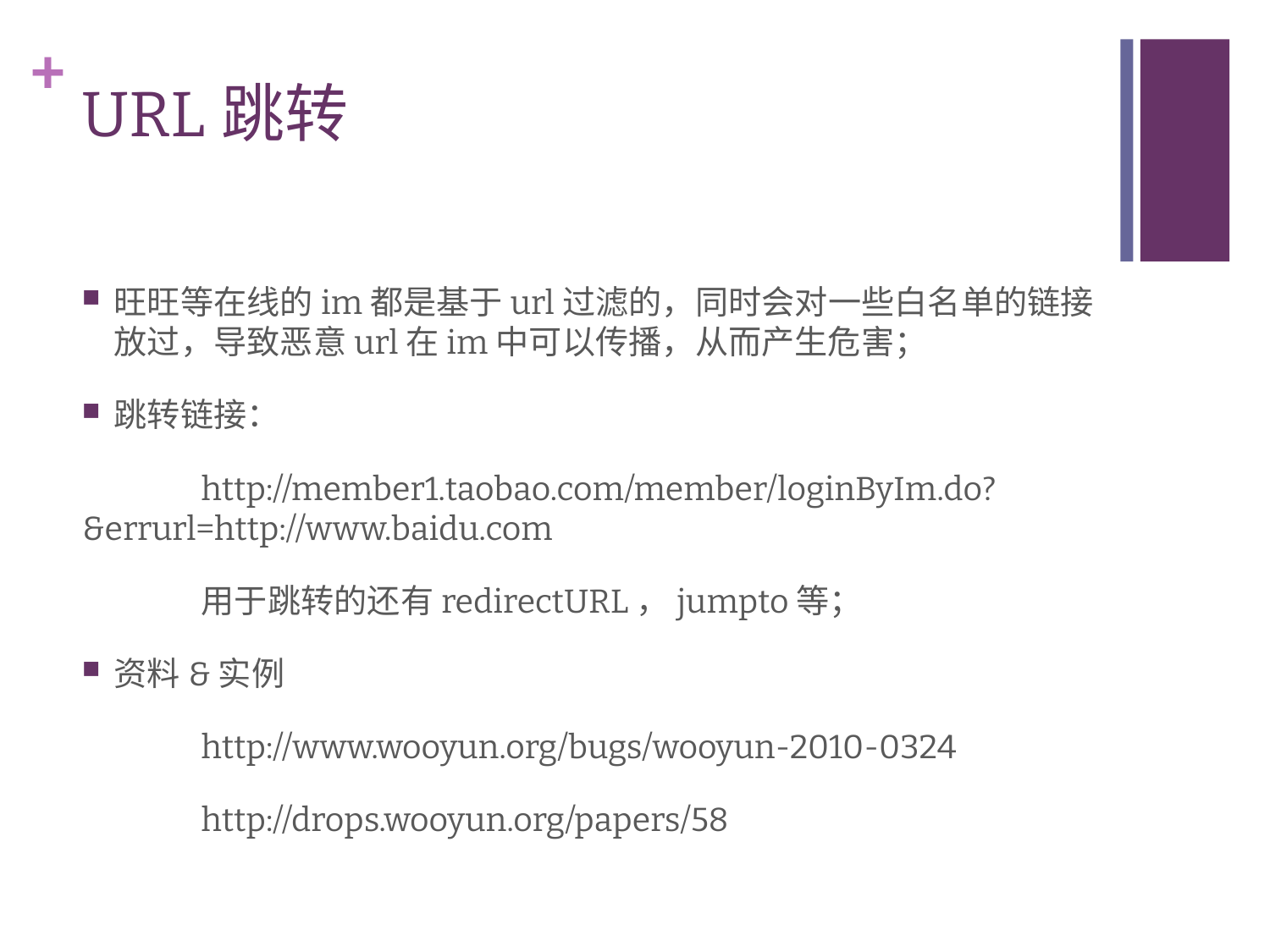

# URL跳转
旺旺等在线的im都是基于url过滤的，同时会对一些白名单的链接放过，导致恶意url在im中可以传播，从而产生危害；
跳转链接：
	http://member1.taobao.com/member/loginByIm.do?&errurl=http://www.baidu.com
	用于跳转的还有redirectURL，jumpto等；
资料&实例
	http://www.wooyun.org/bugs/wooyun-2010-0324
	http://drops.wooyun.org/papers/58